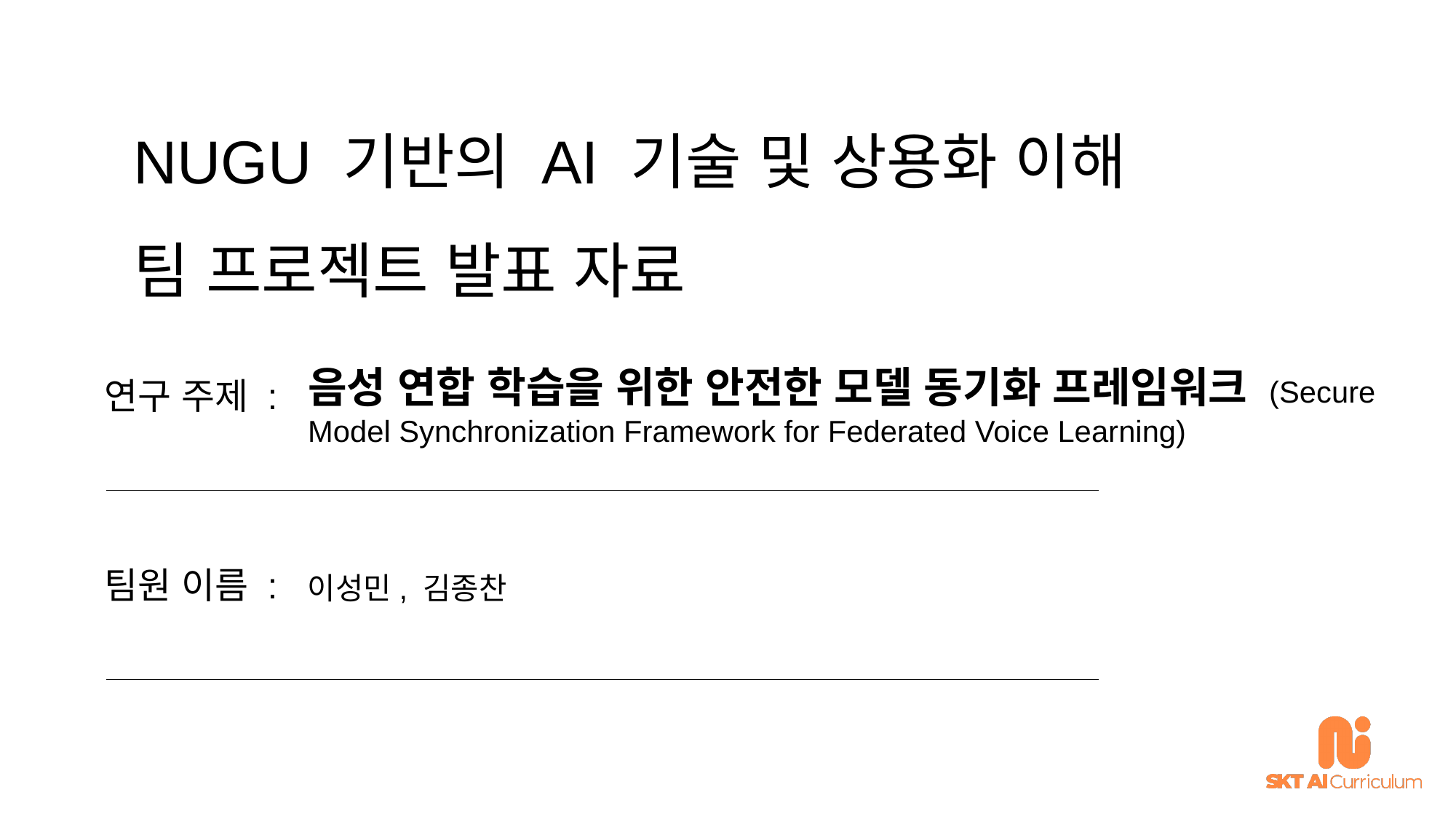

NUGU 기반의 AI 기술 및 상용화 이해
팀 프로젝트 발표 자료
음성 연합 학습을 위한 안전한 모델 동기화 프레임워크 (Secure Model Synchronization Framework for Federated Voice Learning)
이성민, 김종찬